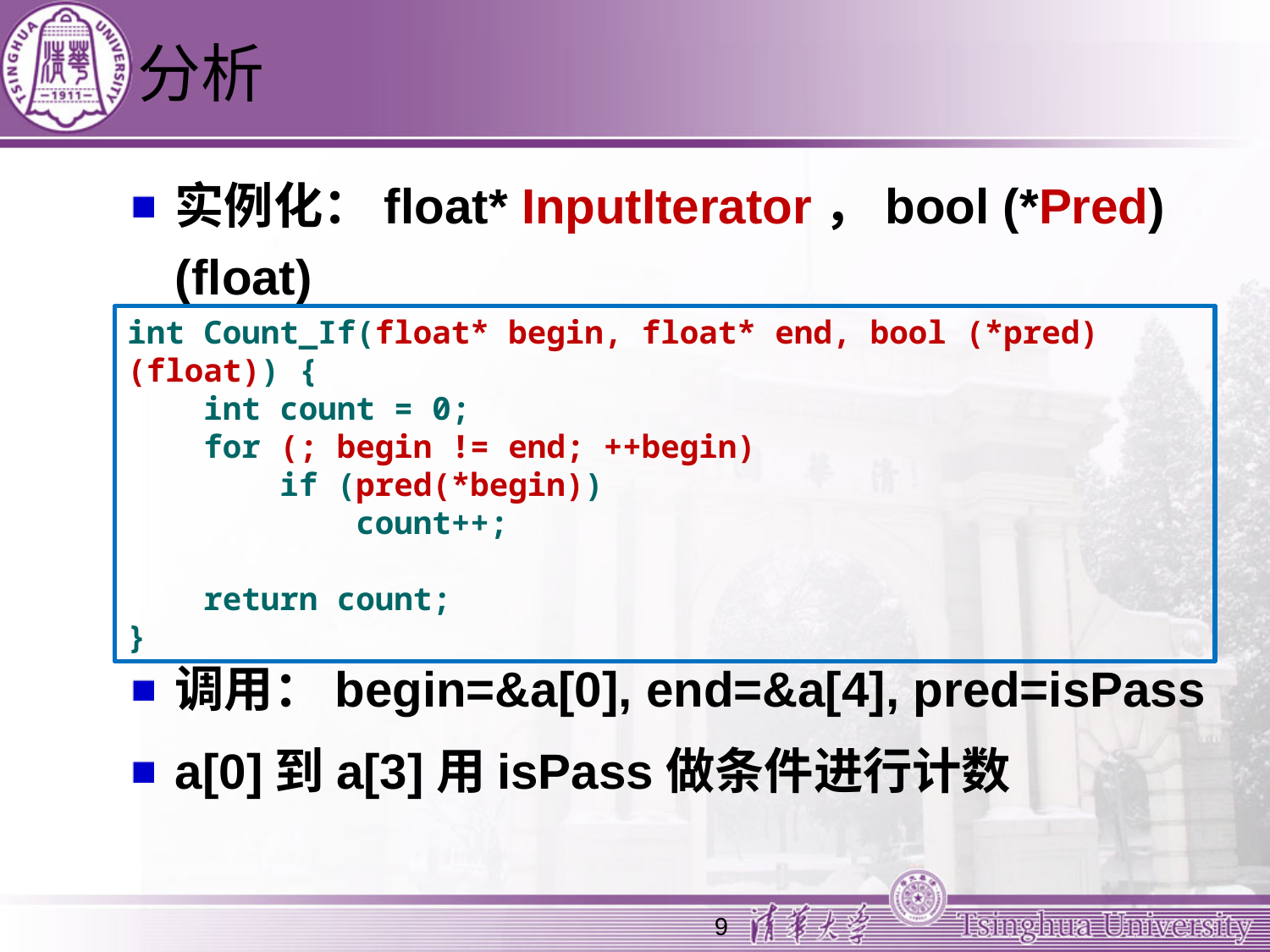

# 分析
实例化：float* InputIterator，bool (*Pred)(float)

调用：begin=&a[0], end=&a[4], pred=isPass
a[0]到a[3]用isPass做条件进行计数
int Count_If(float* begin, float* end, bool (*pred)(float)) {
    int count = 0;
    for (; begin != end; ++begin)
        if (pred(*begin))
            count++;

    return count;
}
9